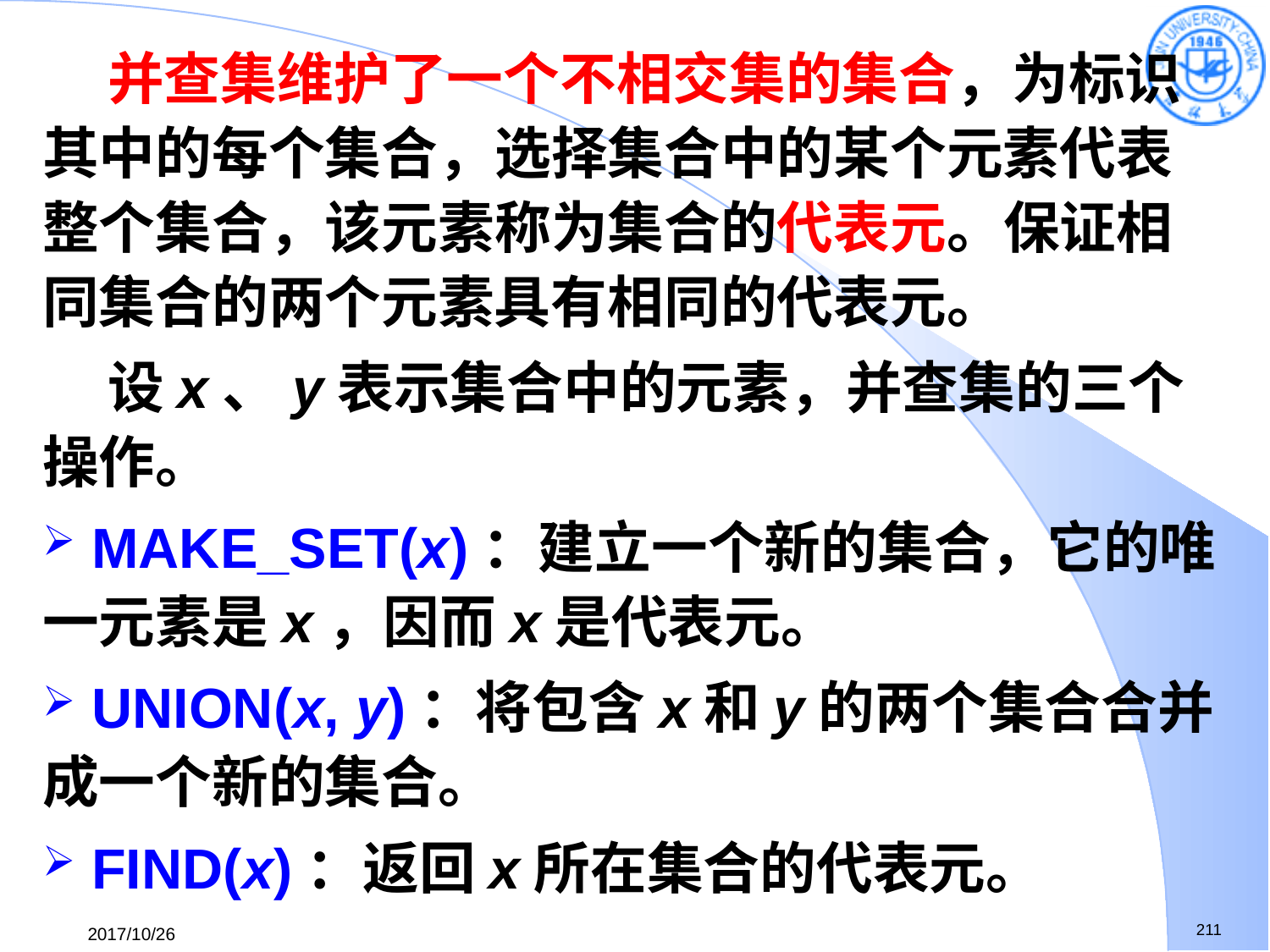

并查集维护了一个不相交集的集合，为标识其中的每个集合，选择集合中的某个元素代表整个集合，该元素称为集合的代表元。保证相同集合的两个元素具有相同的代表元。
    设x、y表示集合中的元素，并查集的三个操作。
 MAKE_SET(x)：建立一个新的集合，它的唯一元素是x，因而x是代表元。
 UNION(x, y)：将包含x和y的两个集合合并成一个新的集合。
 FIND(x)：返回x所在集合的代表元。